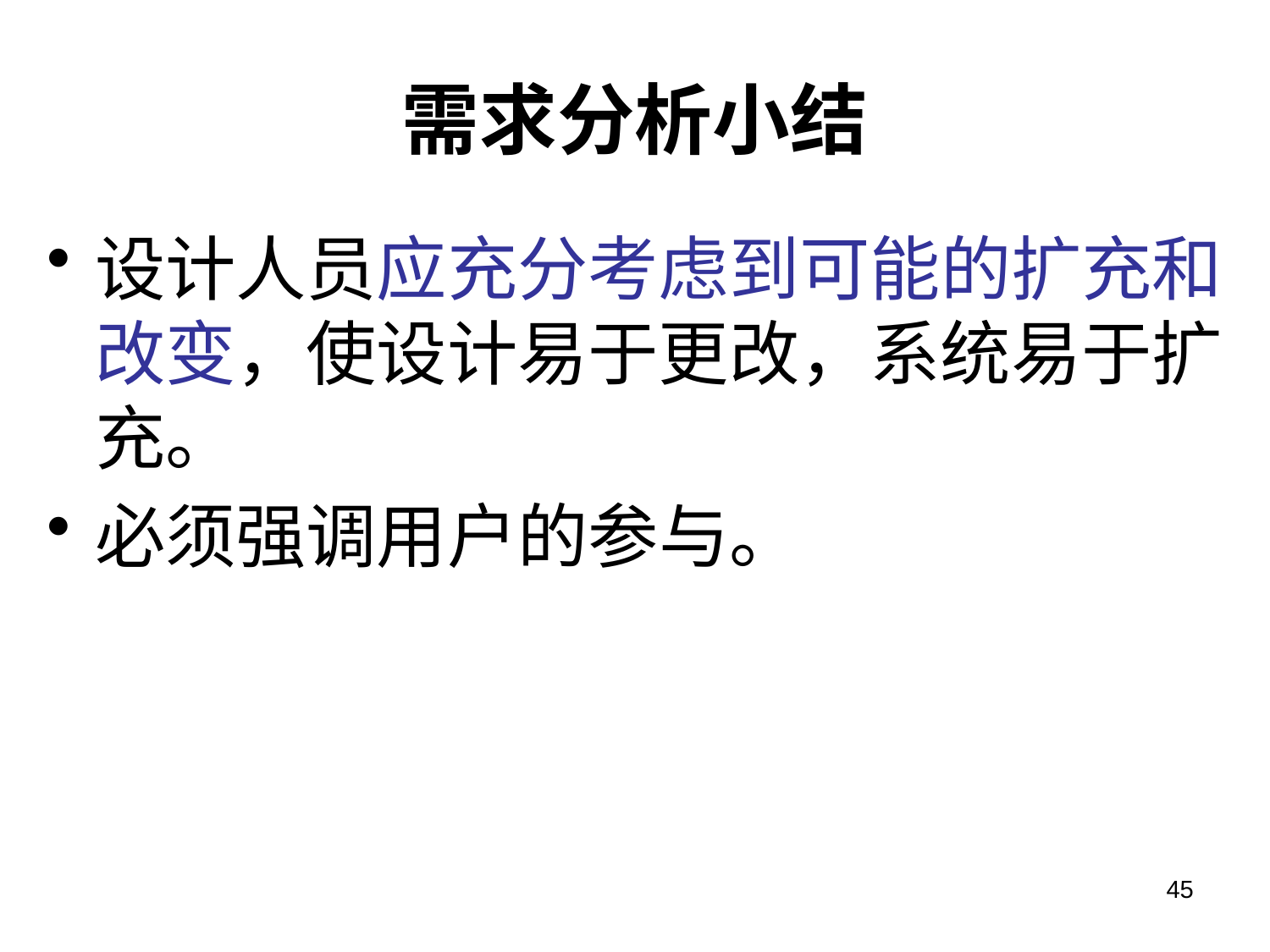

# 需求分析小结
设计人员应充分考虑到可能的扩充和改变，使设计易于更改，系统易于扩充。
必须强调用户的参与。

45